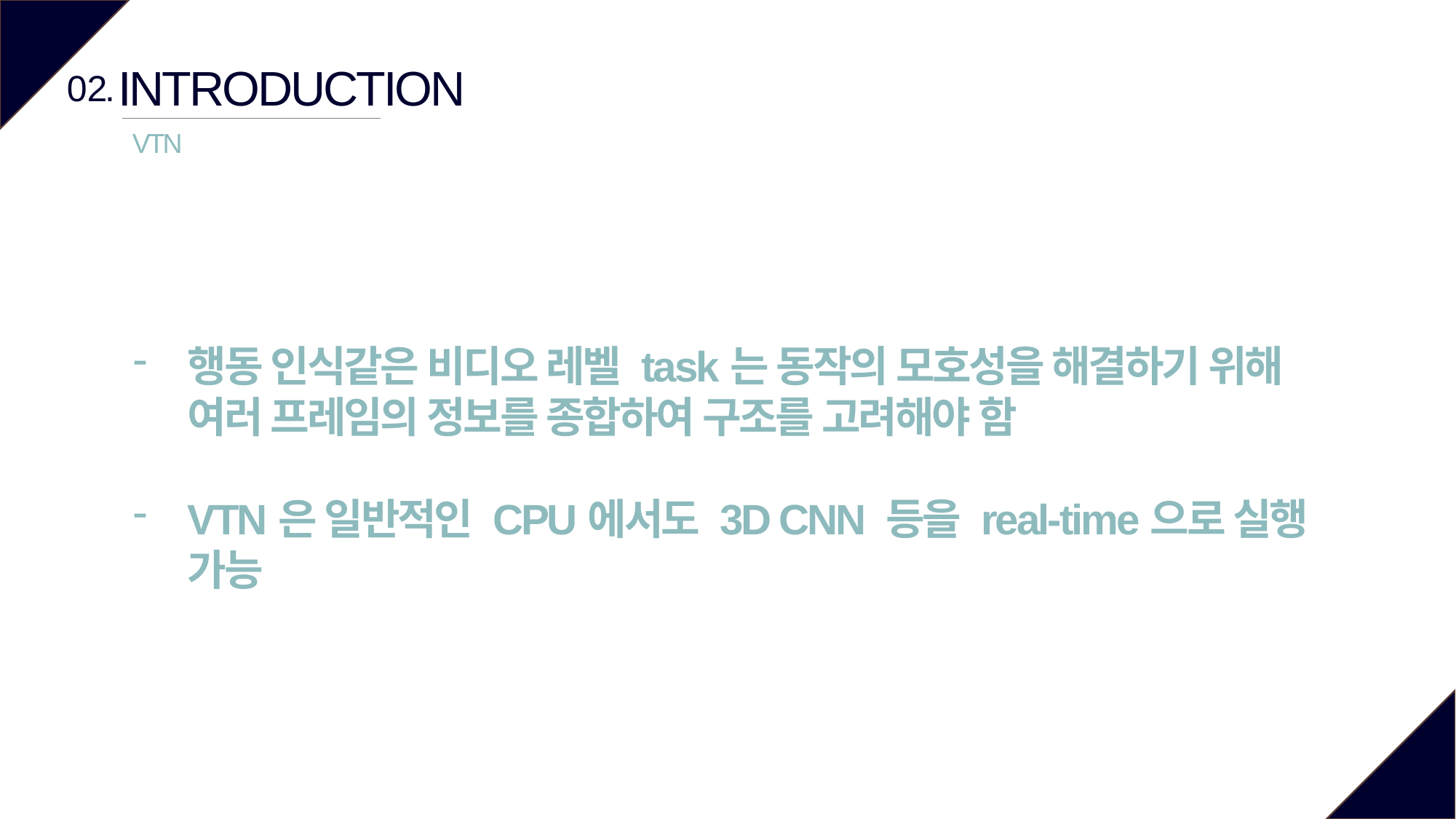

INTRODUCTION
02.

VTN
행동 인식같은 비디오 레벨 task는 동작의 모호성을 해결하기 위해
여러 프레임의 정보를 종합하여 구조를 고려해야 함

VTN은 일반적인 CPU에서도 3D CNN 등을 real-time으로 실행 가능